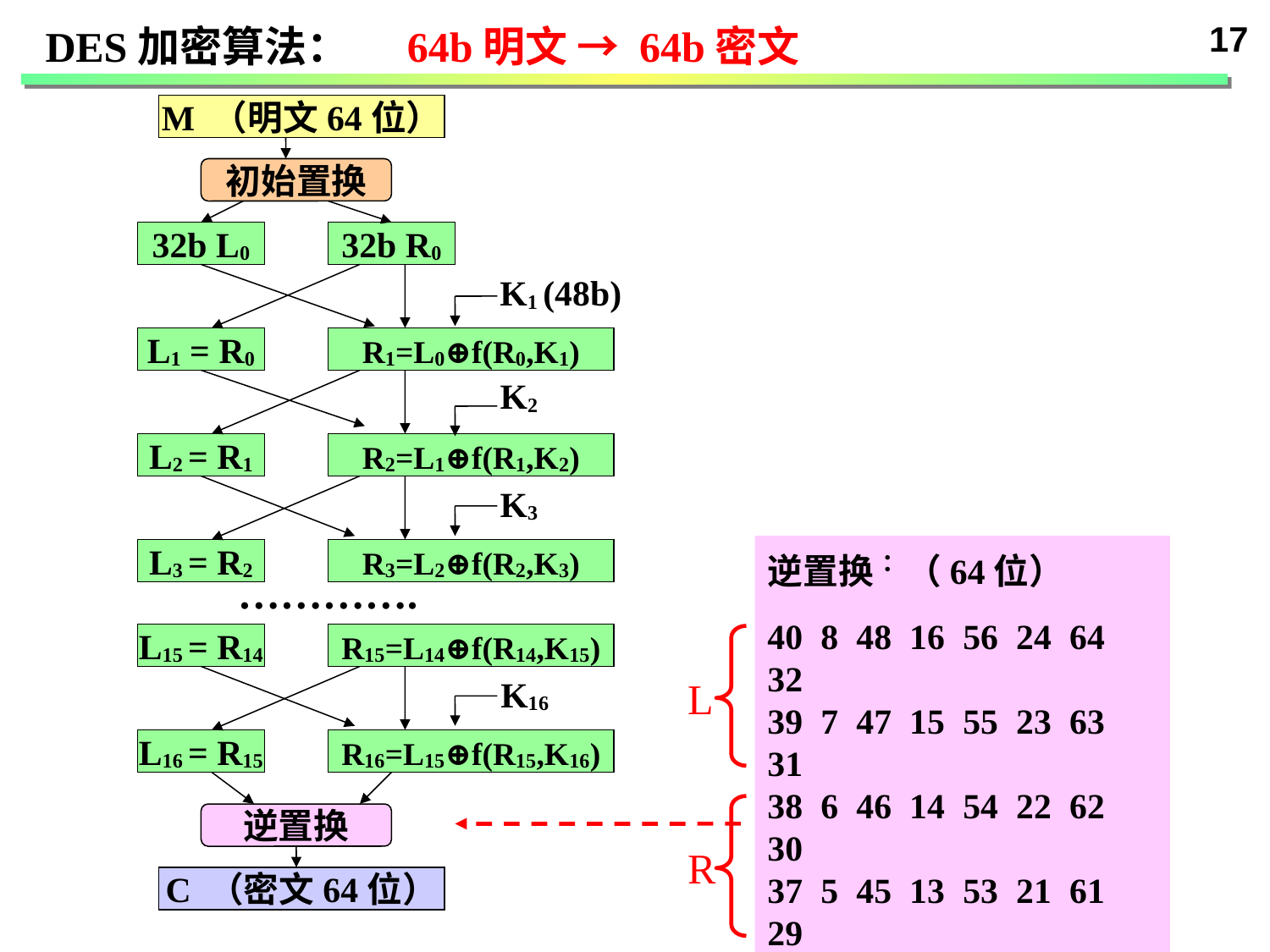

17
DES加密算法：     64b明文 → 64b密文

M （明文64位）

初始置换

32b L0
32b R0

K1 (48b)

L1 = R0
R1=L0⊕f(R0,K1)
K2

L2 = R1
R2=L1⊕f(R1,K2)

K3

L3 = R2
R3=L2⊕f(R2,K3)
………….
L15 = R14
R15=L14⊕f(R14,K15)

K16

L16 = R15
R16=L15⊕f(R15,K16)

逆置换

C （密文64位）
逆置换 ：（64位）

40  8  48  16  56  24  64  32
39  7  47  15  55  23  63  31
38  6  46  14  54  22  62  30
37  5  45  13  53  21  61  29
36  4  44  12  52  20  60  28
35  3  43  11  51  19  59  27
34  2  42  10  50  18  58  26
33  1  41    9  49  17  57  25

L

R